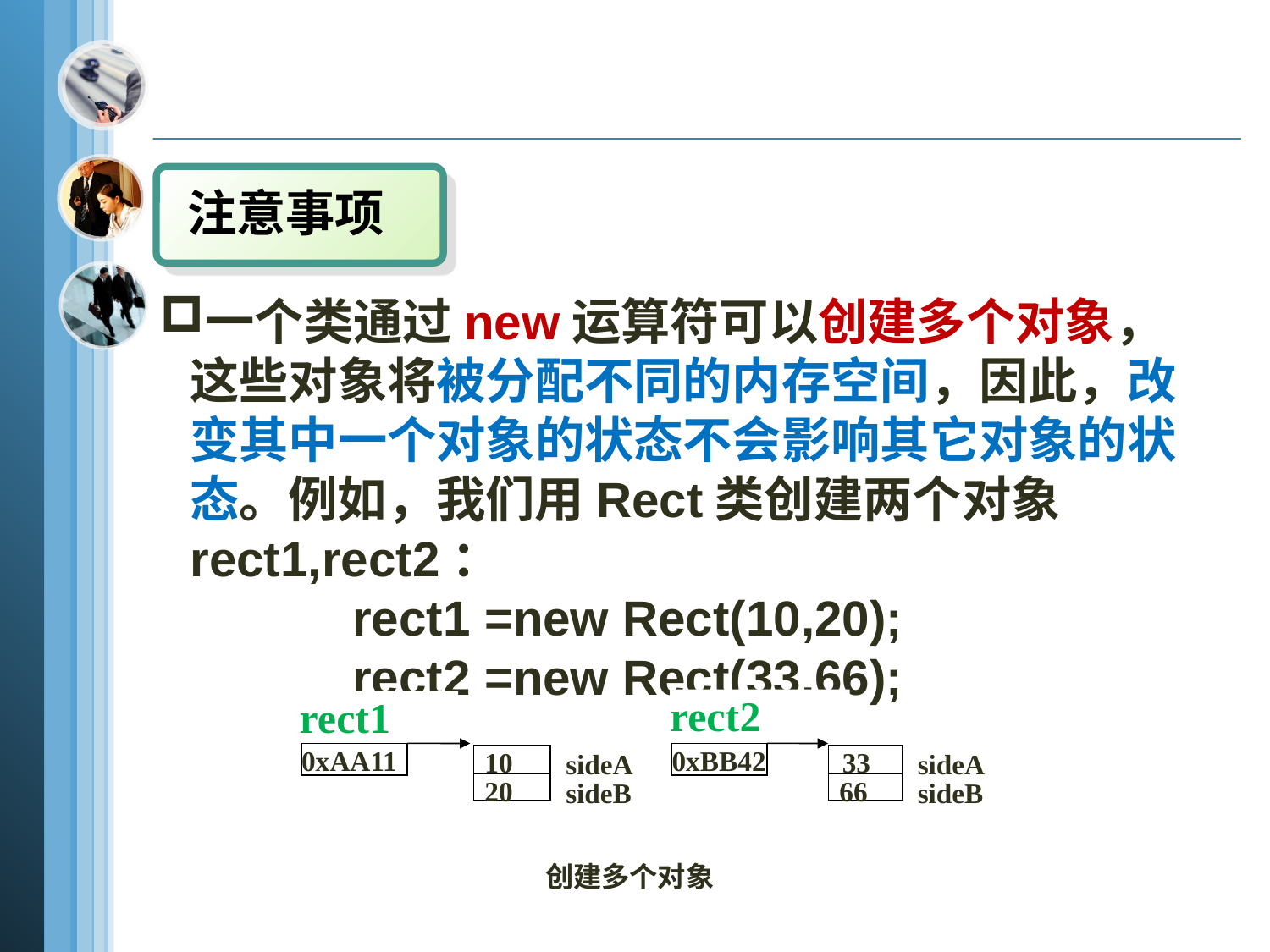

注意事项
一个类通过new运算符可以创建多个对象，这些对象将被分配不同的内存空间，因此，改变其中一个对象的状态不会影响其它对象的状态。例如，我们用Rect类创建两个对象 rect1,rect2：
              rect1 =new Rect(10,20);
              rect2 =new Rect(33,66);
rect2
rect1
0xAA11

0xBB42

  10
  20
sideA
sideB
  33
  66
sideA
sideB
 创建多个对象